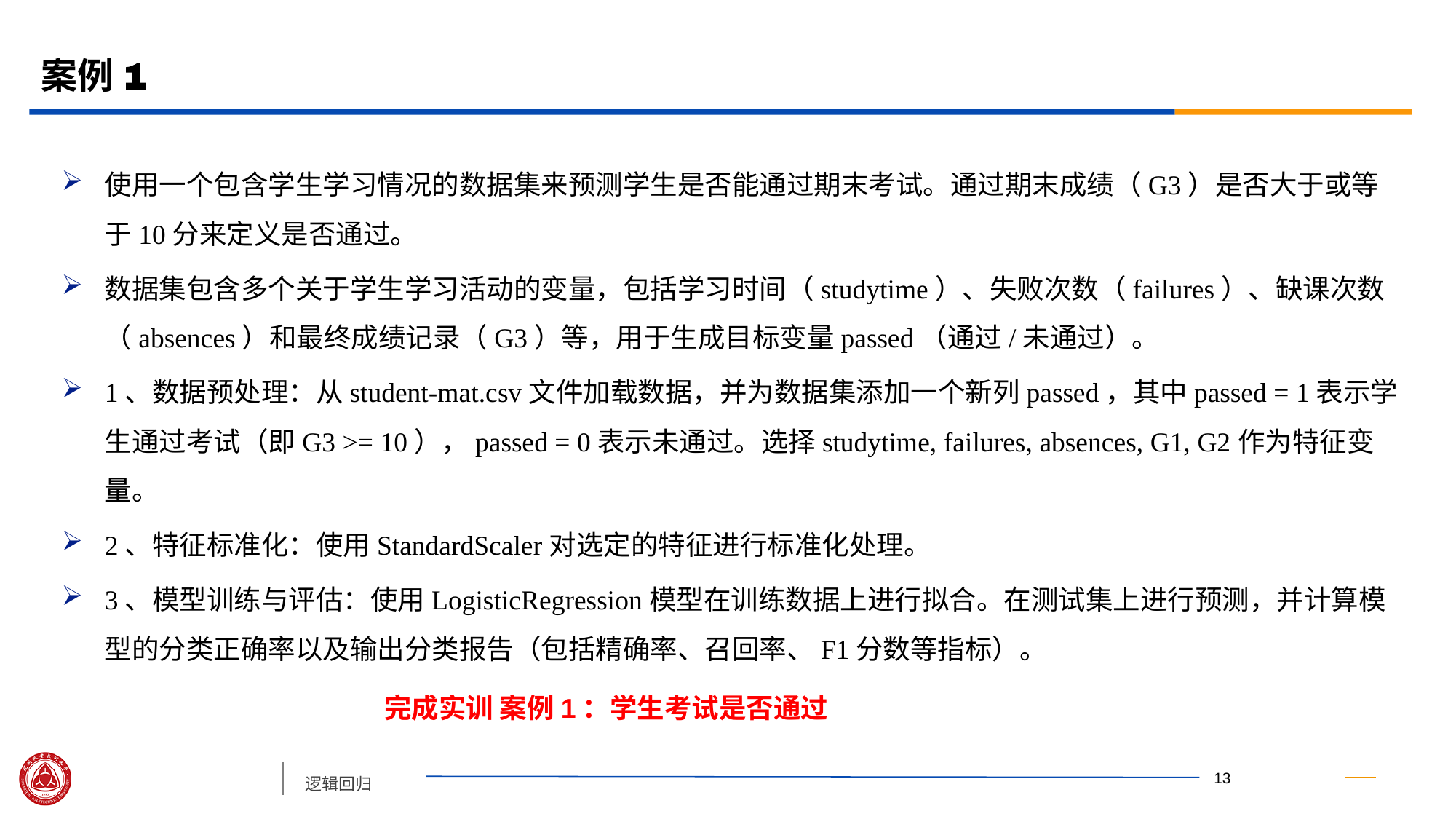

# 案例1
使用一个包含学生学习情况的数据集来预测学生是否能通过期末考试。通过期末成绩（G3）是否大于或等于10分来定义是否通过。
数据集包含多个关于学生学习活动的变量，包括学习时间（studytime）、失败次数（failures）、缺课次数（absences）和最终成绩记录（G3）等，用于生成目标变量passed（通过/未通过）。
1、数据预处理：从student-mat.csv文件加载数据，并为数据集添加一个新列passed，其中passed = 1表示学生通过考试（即G3 >= 10），passed = 0表示未通过。选择studytime, failures, absences, G1, G2作为特征变量。
2、特征标准化：使用StandardScaler对选定的特征进行标准化处理。
3、模型训练与评估：使用LogisticRegression模型在训练数据上进行拟合。在测试集上进行预测，并计算模型的分类正确率以及输出分类报告（包括精确率、召回率、F1分数等指标）。

完成实训 案例1：学生考试是否通过